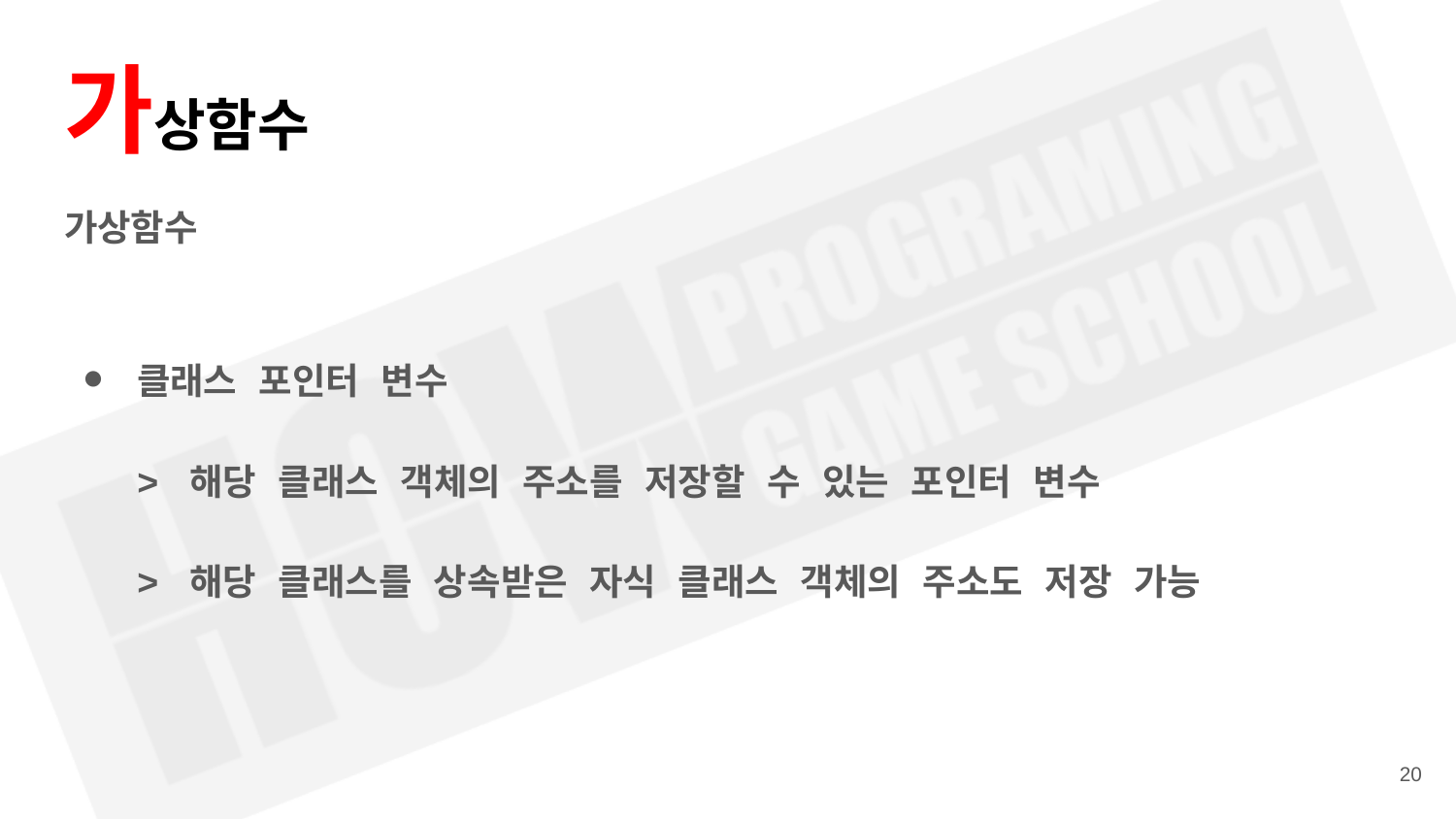

# 가상함수
가상함수

클래스 포인터 변수
> 해당 클래스 객체의 주소를 저장할 수 있는 포인터 변수
> 해당 클래스를 상속받은 자식 클래스 객체의 주소도 저장 가능
20